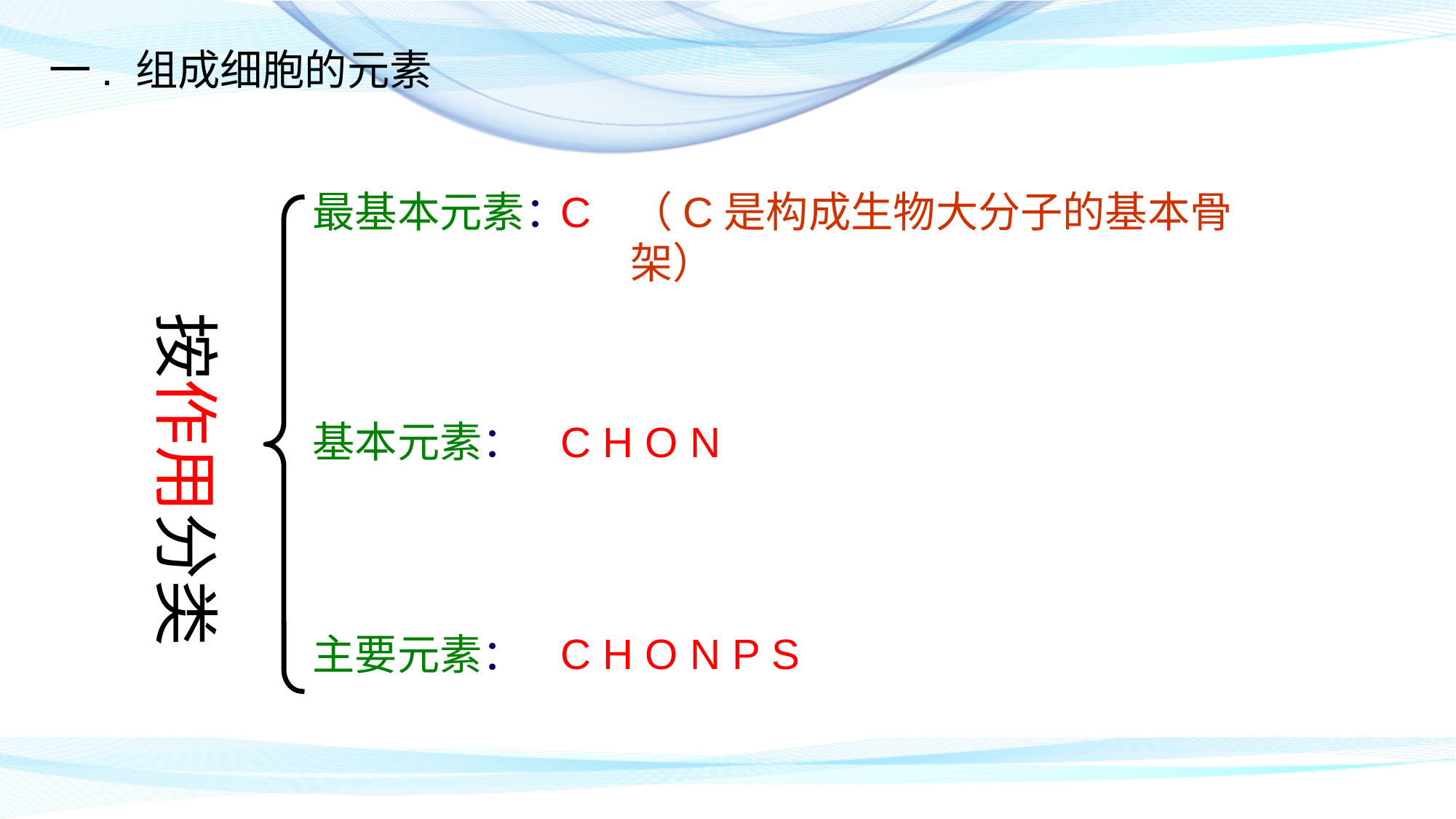

一. 组成细胞的元素
C
最基本元素：
（C是构成生物大分子的基本骨架）

按作用分类
基本元素：
C H O N

C H O N P S
主要元素：